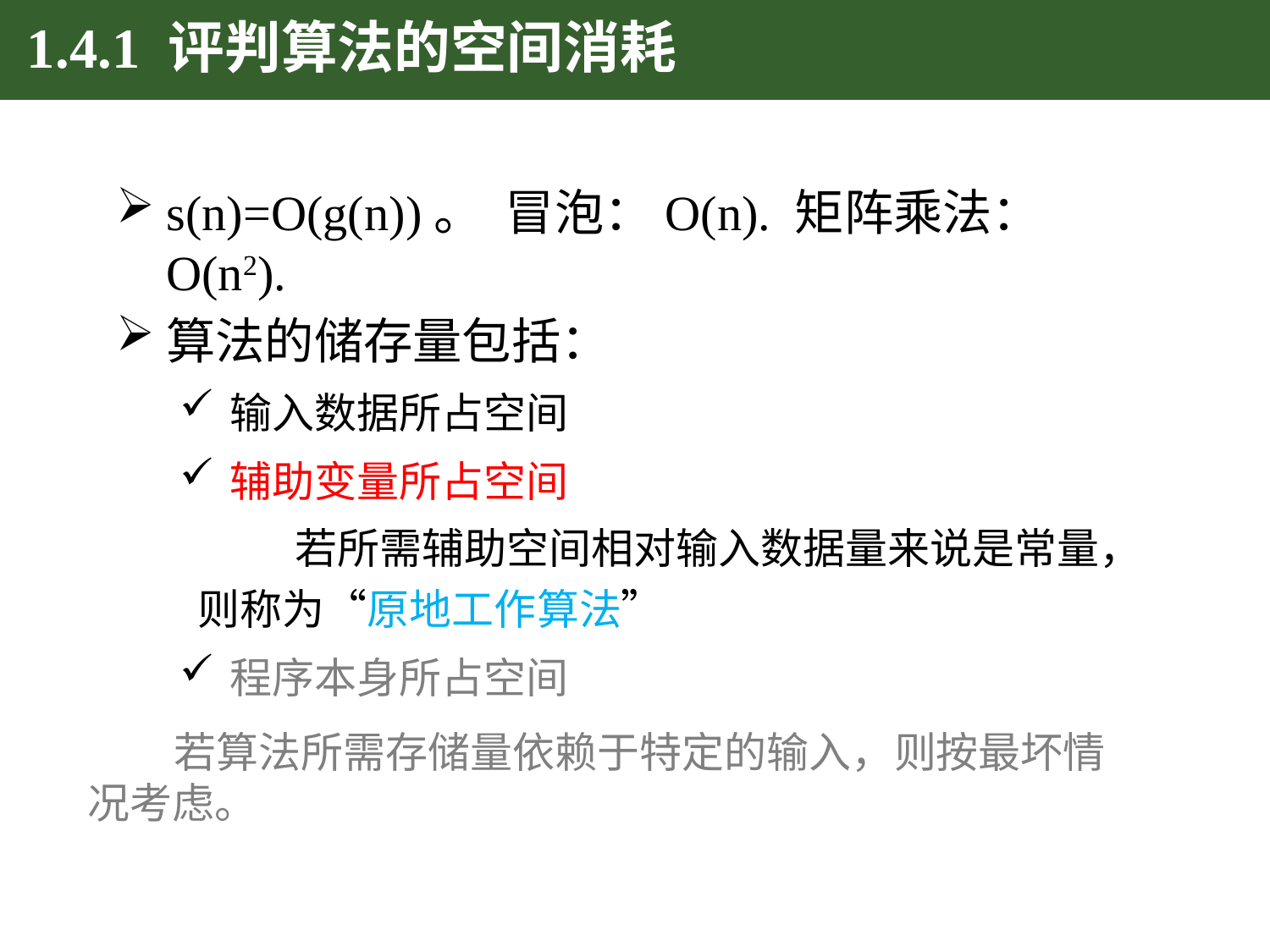

# 1.4.1 评判算法的空间消耗

s(n)=O(g(n))。  冒泡：O(n). 矩阵乘法：O(n2).
算法的储存量包括：
输入数据所占空间
辅助变量所占空间
        若所需辅助空间相对输入数据量来说是常量，则称为“原地工作算法”
程序本身所占空间
        若算法所需存储量依赖于特定的输入，则按最坏情况考虑。